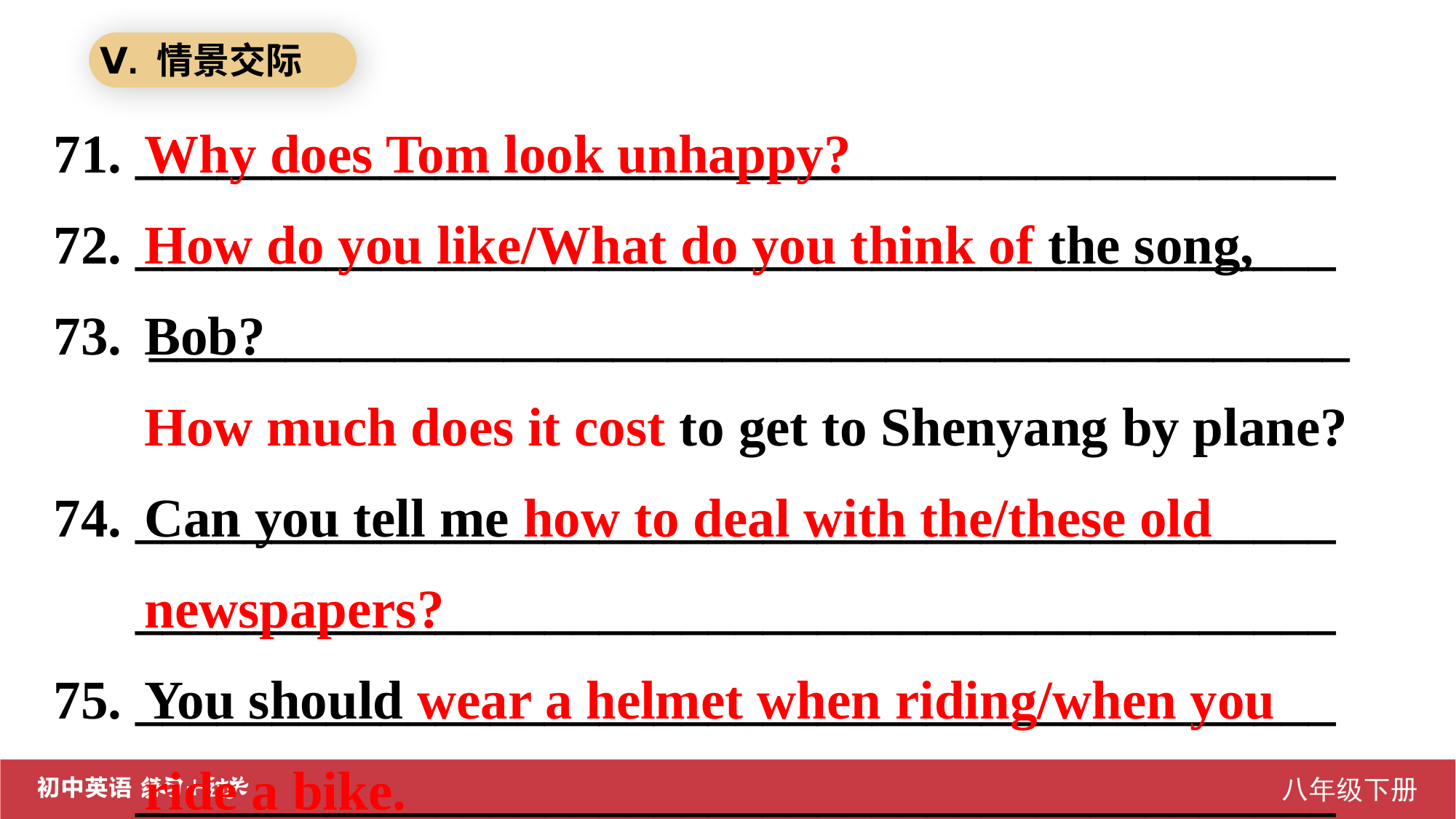

Ⅴ. 情景交际
71. ____________________________________________
72. ____________________________________________
73.  ____________________________________________
74. ____________________________________________
      ____________________________________________
75. ____________________________________________
      ____________________________________________
Why does Tom look unhappy?
How do you like/What do you think of the song, Bob?
How much does it cost to get to Shenyang by plane?
Can you tell me how to deal with the/these old newspapers?
You should wear a helmet when riding/when you ride a bike.